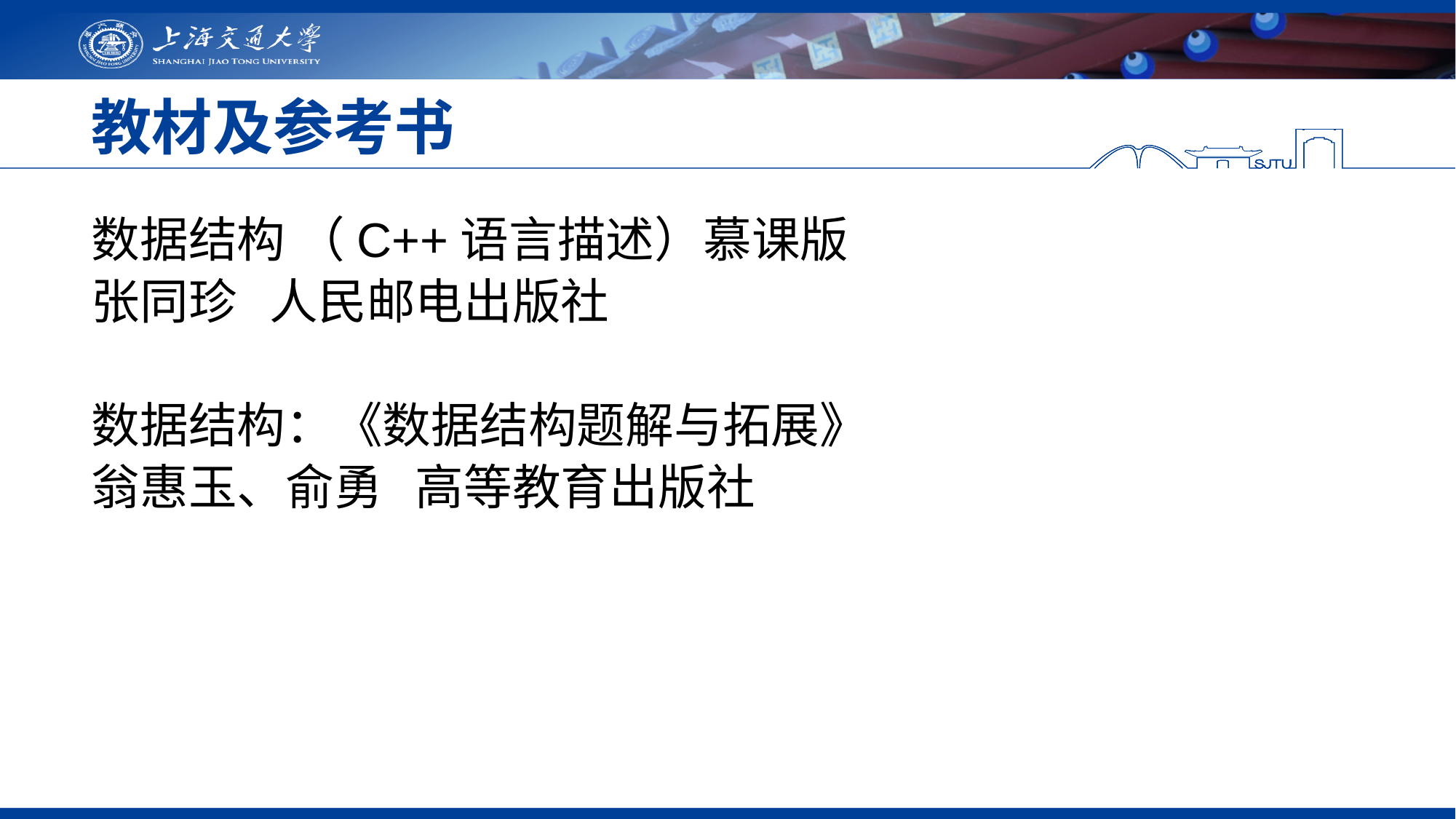

教材及参考书
数据结构 （C++语言描述）慕课版
张同珍   人民邮电出版社

数据结构：《数据结构题解与拓展》
翁惠玉、俞勇   高等教育出版社